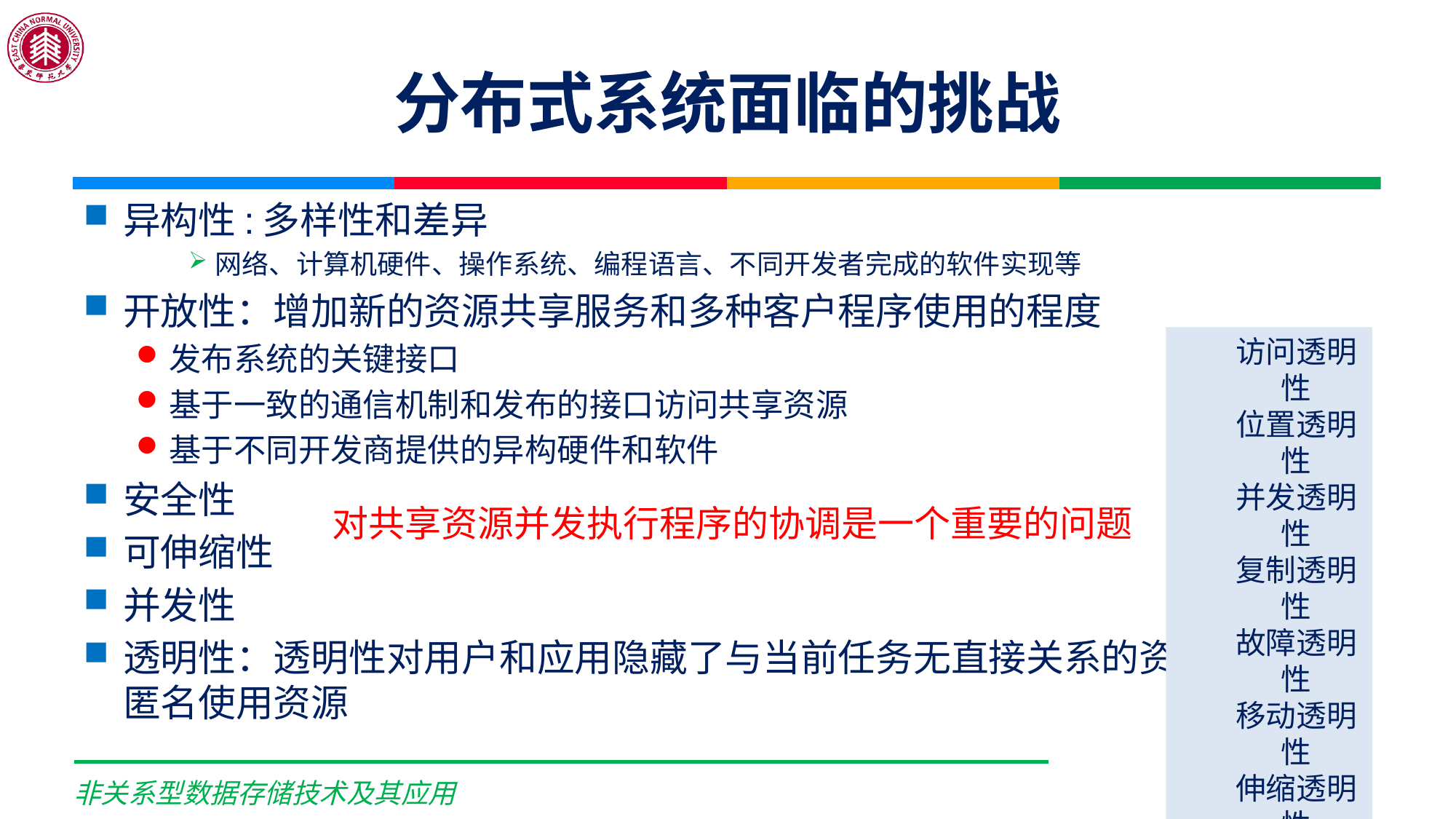

# 分布式系统面临的挑战
异构性:多样性和差异
网络、计算机硬件、操作系统、编程语言、不同开发者完成的软件实现等
开放性：增加新的资源共享服务和多种客户程序使用的程度
发布系统的关键接口
基于一致的通信机制和发布的接口访问共享资源
基于不同开发商提供的异构硬件和软件
安全性
可伸缩性
并发性
透明性：透明性对用户和应用隐藏了与当前任务无直接关系的资源，并能够匿名使用资源
访问透明性
位置透明性
并发透明性
复制透明性
故障透明性
移动透明性
伸缩透明性
对共享资源并发执行程序的协调是一个重要的问题